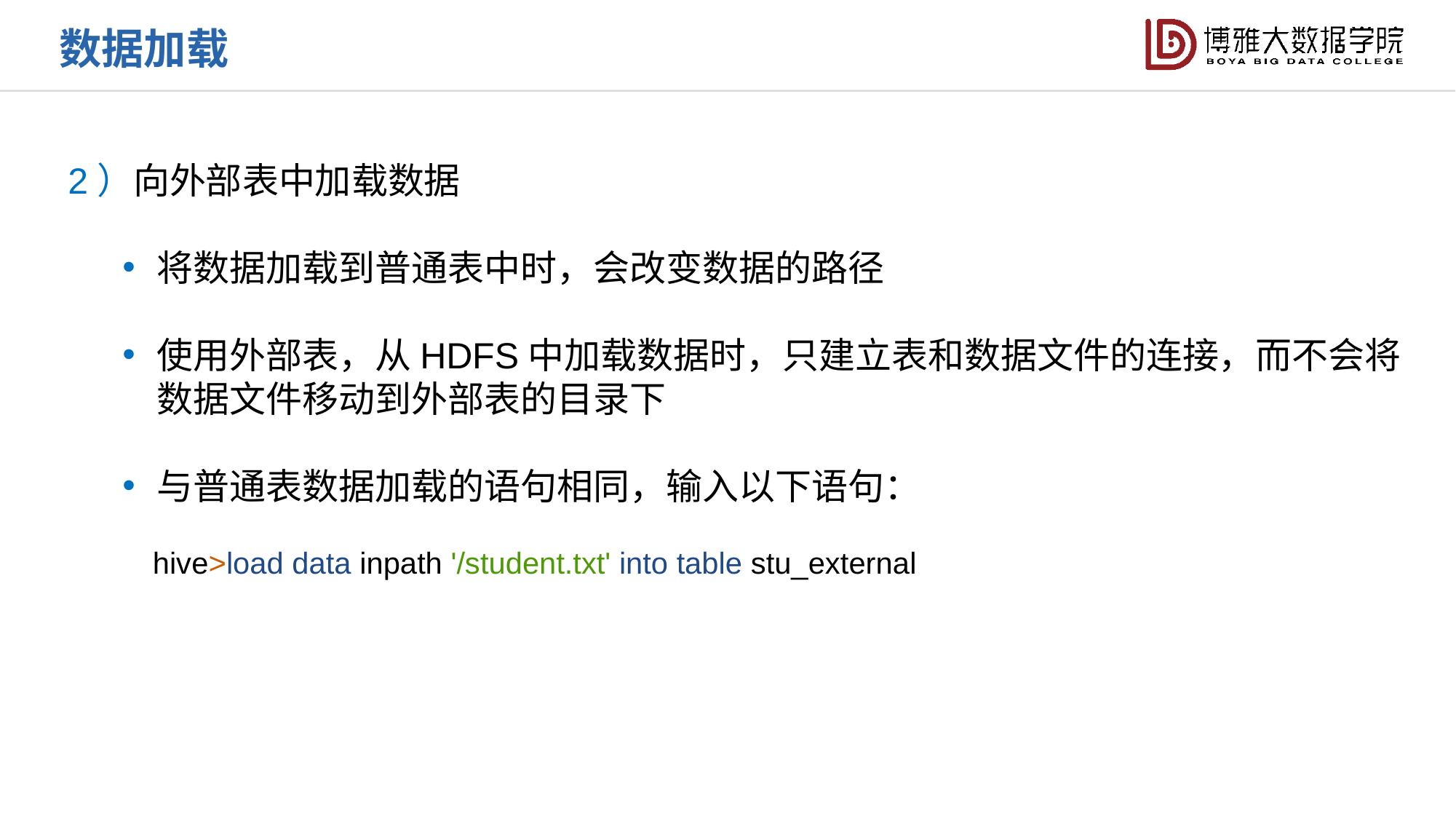

数据加载

2）向外部表中加载数据

将数据加载到普通表中时，会改变数据的路径

使用外部表，从HDFS中加载数据时，只建立表和数据文件的连接，而不会将数据文件移动到外部表的目录下

与普通表数据加载的语句相同，输入以下语句：

hive>load data inpath '/student.txt' into table stu_external